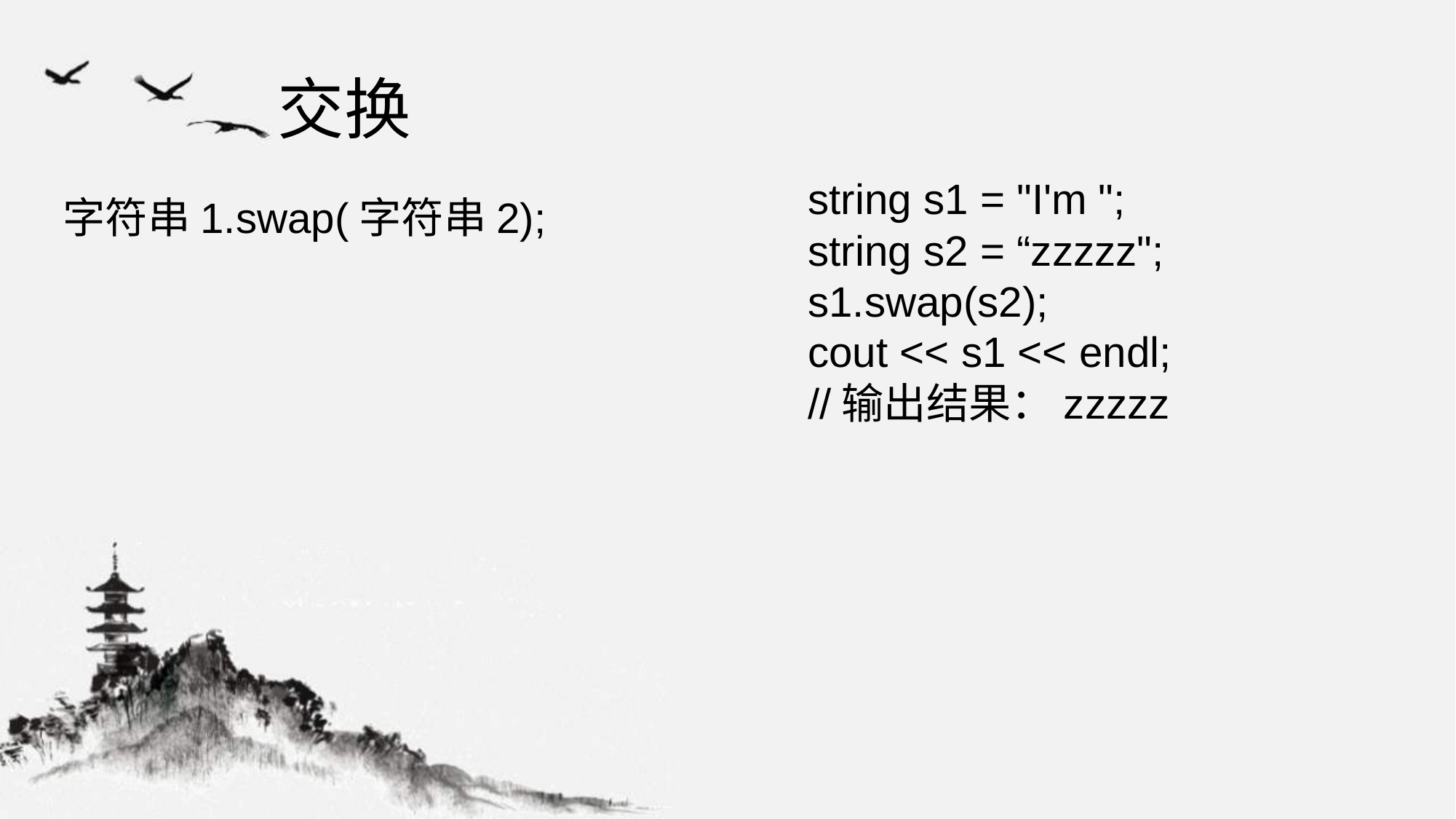

# 交换
string s1 = "I'm ";
string s2 = “zzzzz";
s1.swap(s2);
cout << s1 << endl;
//输出结果：zzzzz
字符串1.swap(字符串2);